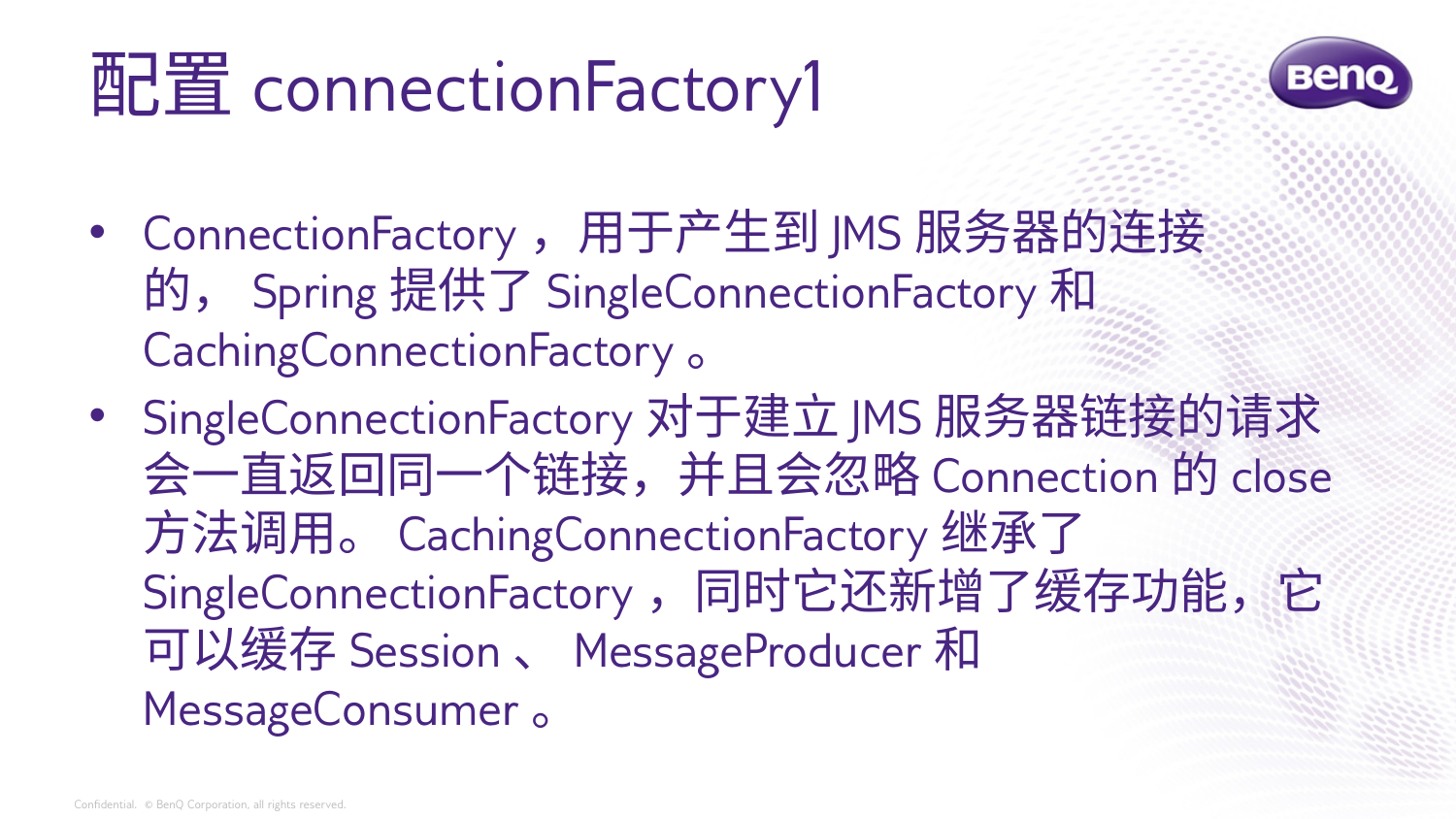

配置connectionFactory1
ConnectionFactory，用于产生到JMS服务器的连接的，Spring提供了SingleConnectionFactory和CachingConnectionFactory。
SingleConnectionFactory对于建立JMS服务器链接的请求会一直返回同一个链接，并且会忽略Connection的close方法调用。CachingConnectionFactory继承了SingleConnectionFactory，同时它还新增了缓存功能，它可以缓存Session、MessageProducer和MessageConsumer。